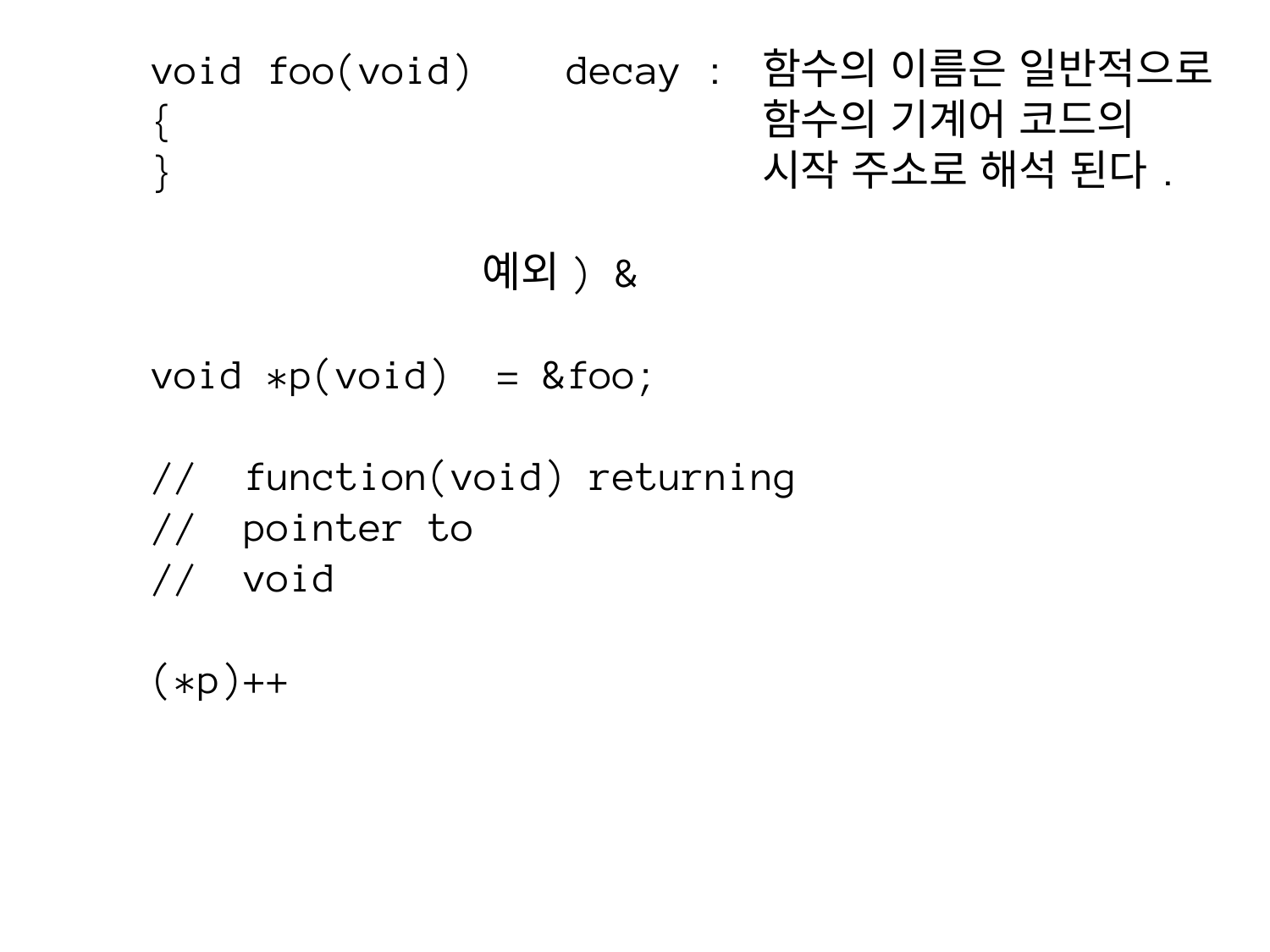

void foo(void)    decay : 함수의 이름은 일반적으로
{                         함수의 기계어 코드의
}                         시작 주소로 해석 된다.

                           예외) &

void *p(void)  = &foo;

//  function(void) returning
//  pointer to
//  void

(*p)++